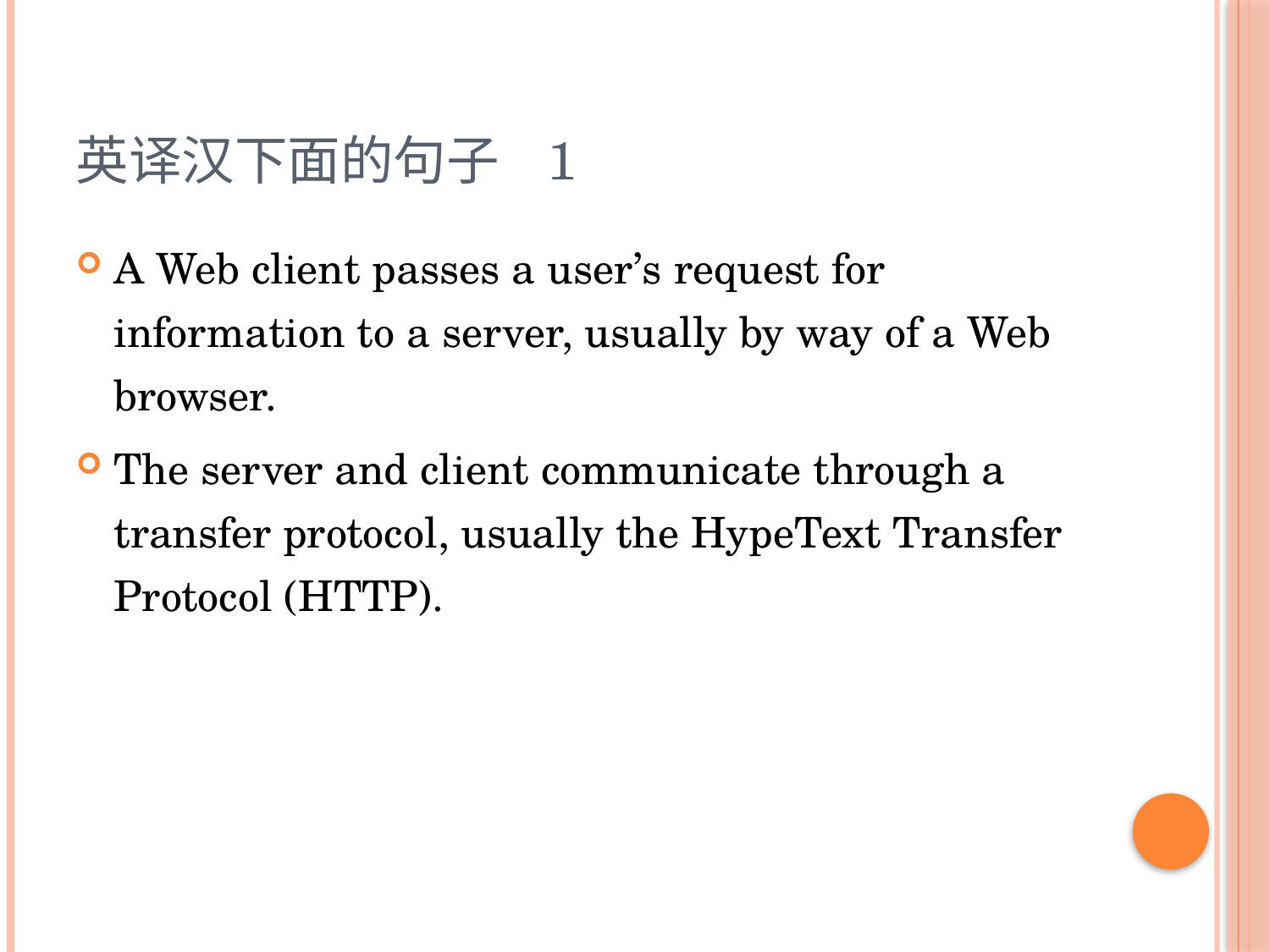

# 英译汉下面的句子   1
A Web client passes a user’s request for information to a server, usually by way of a Web browser.
The server and client communicate through a transfer protocol, usually the HypeText Transfer Protocol (HTTP).